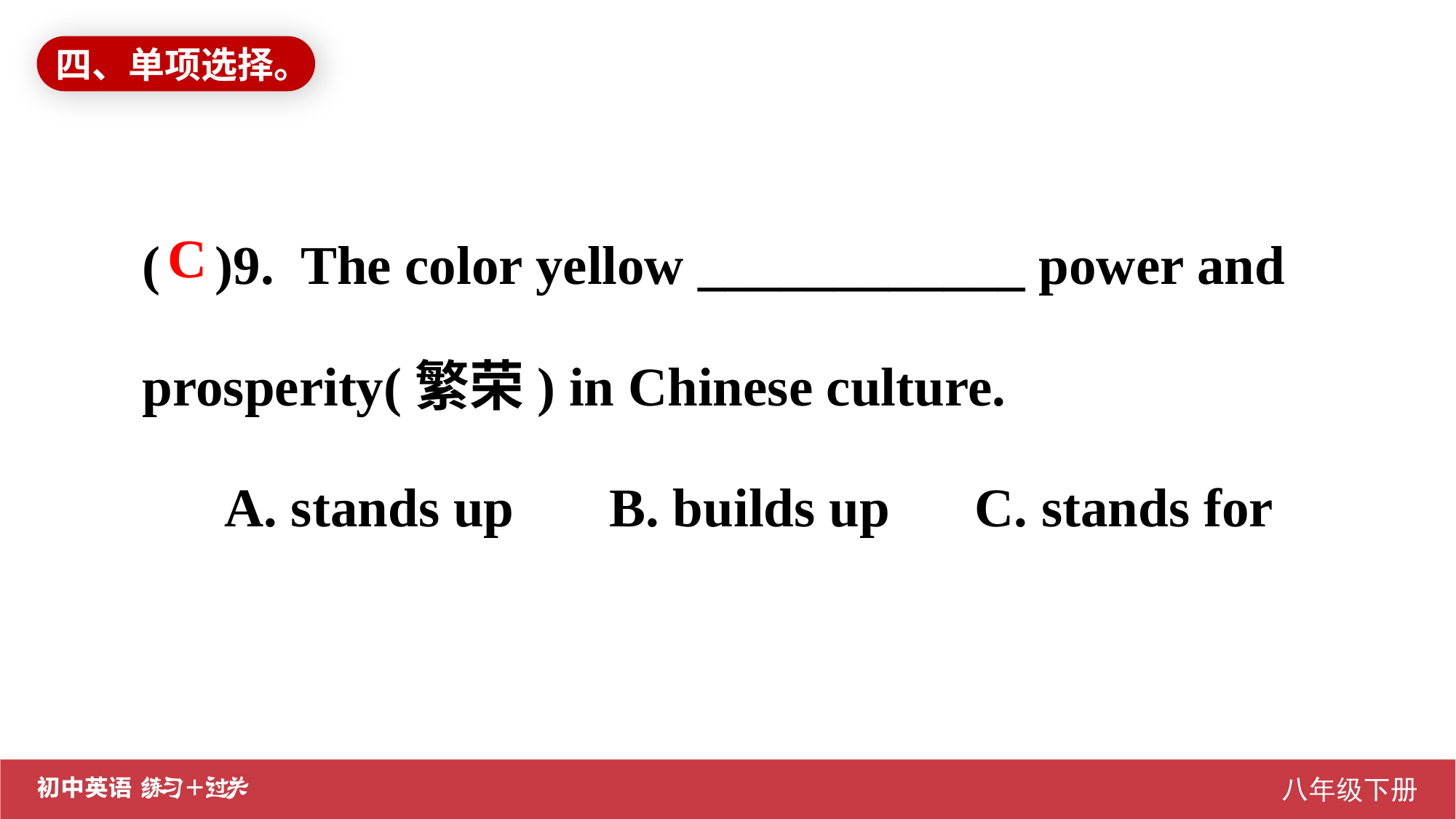

四、单项选择。
(    )9.  The color yellow ____________ power and prosperity(繁荣) in Chinese culture.
      A. stands up       B. builds up	     C. stands for
C